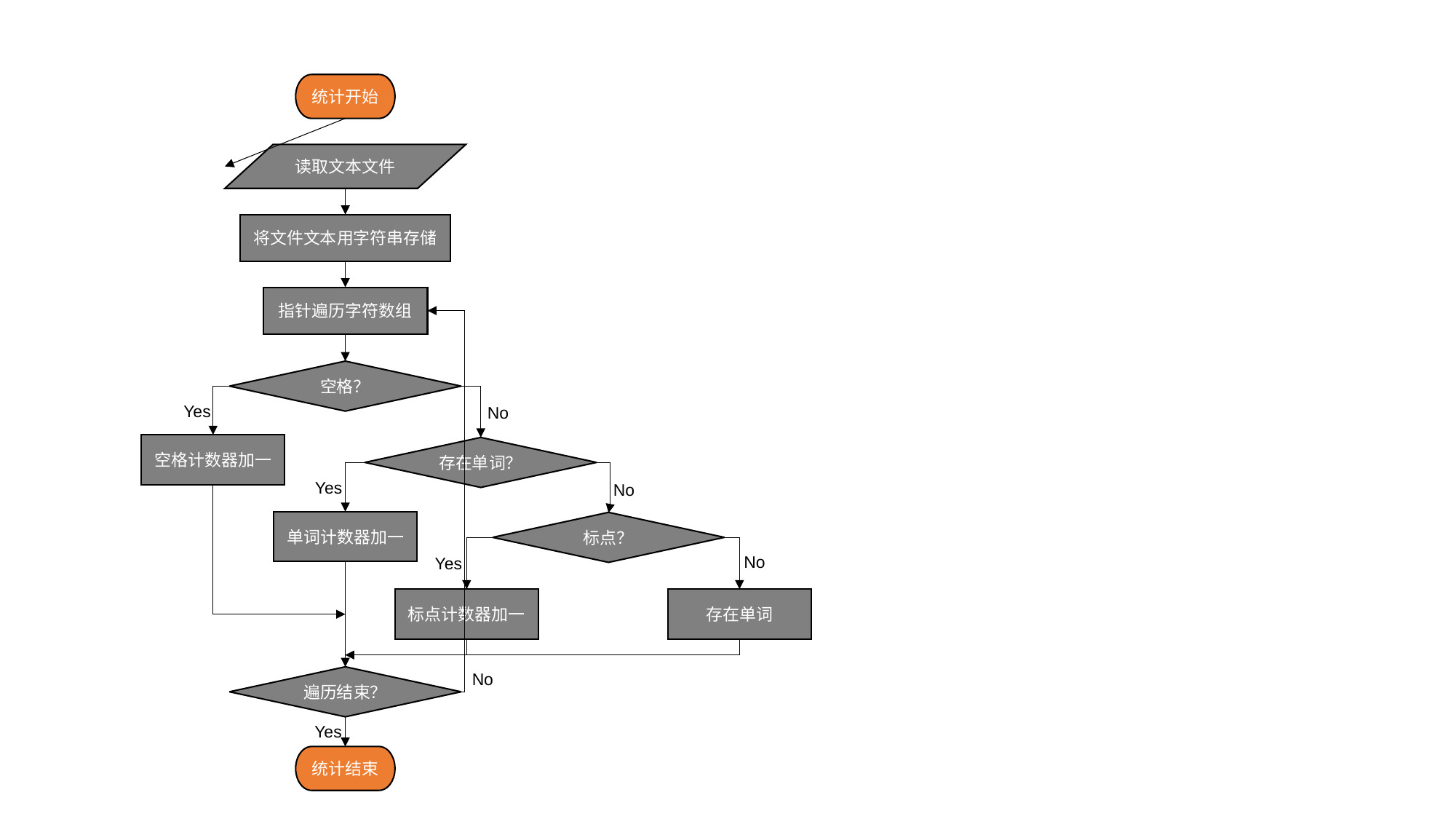

统计开始
读取文本文件
将文件文本用字符串存储
指针遍历字符数组
空格？
Yes
No
空格计数器加一
存在单词？
Yes
No
单词计数器加一
标点？
No
Yes
标点计数器加一
存在单词
No
遍历结束？
Yes
统计结束